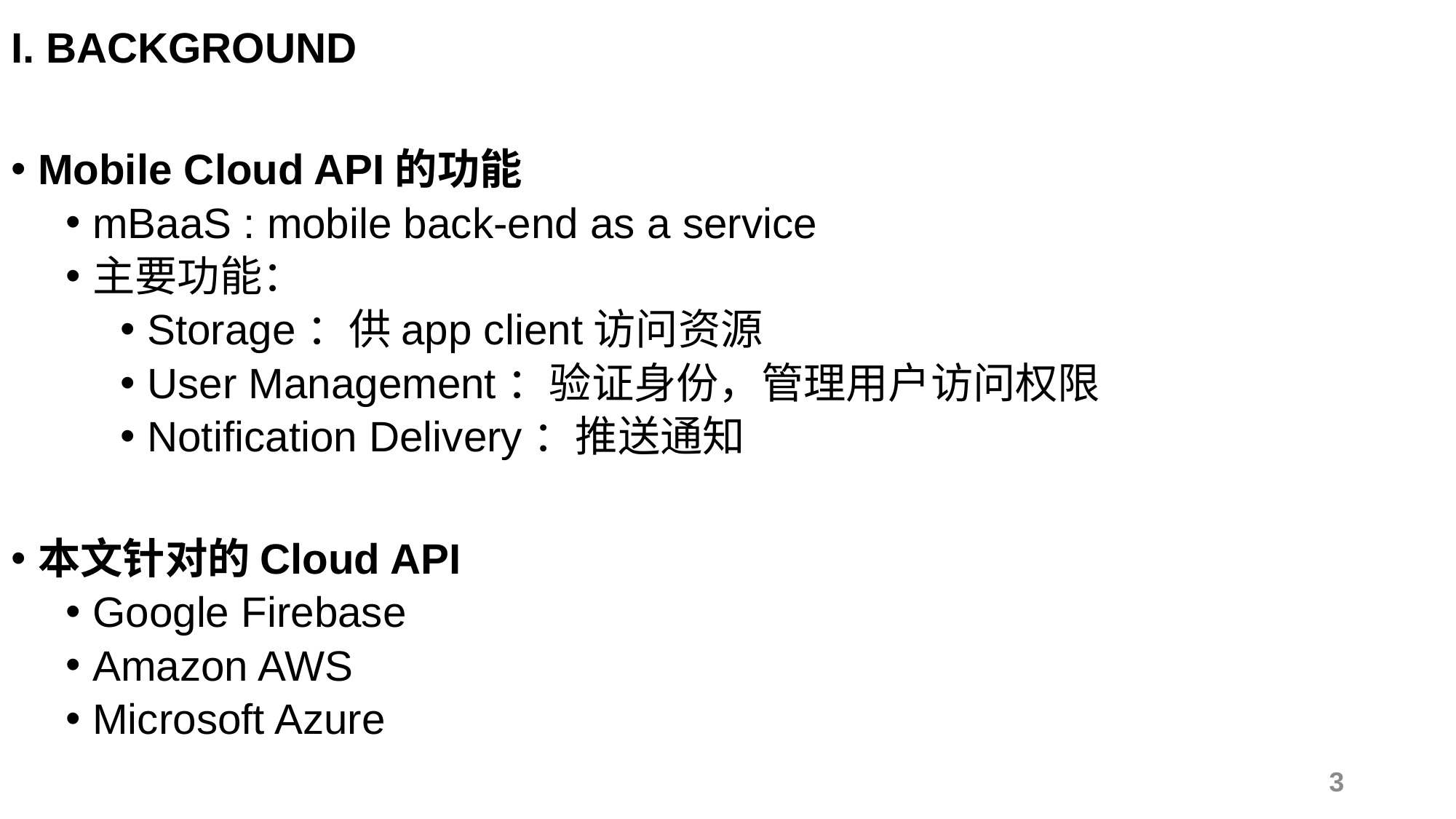

I. BACKGROUND

Mobile Cloud API的功能
mBaaS : mobile back-end as a service
主要功能：
Storage：供app client访问资源
User Management：验证身份，管理用户访问权限
Notification Delivery：推送通知

本文针对的Cloud API
Google Firebase
Amazon AWS
Microsoft Azure
3